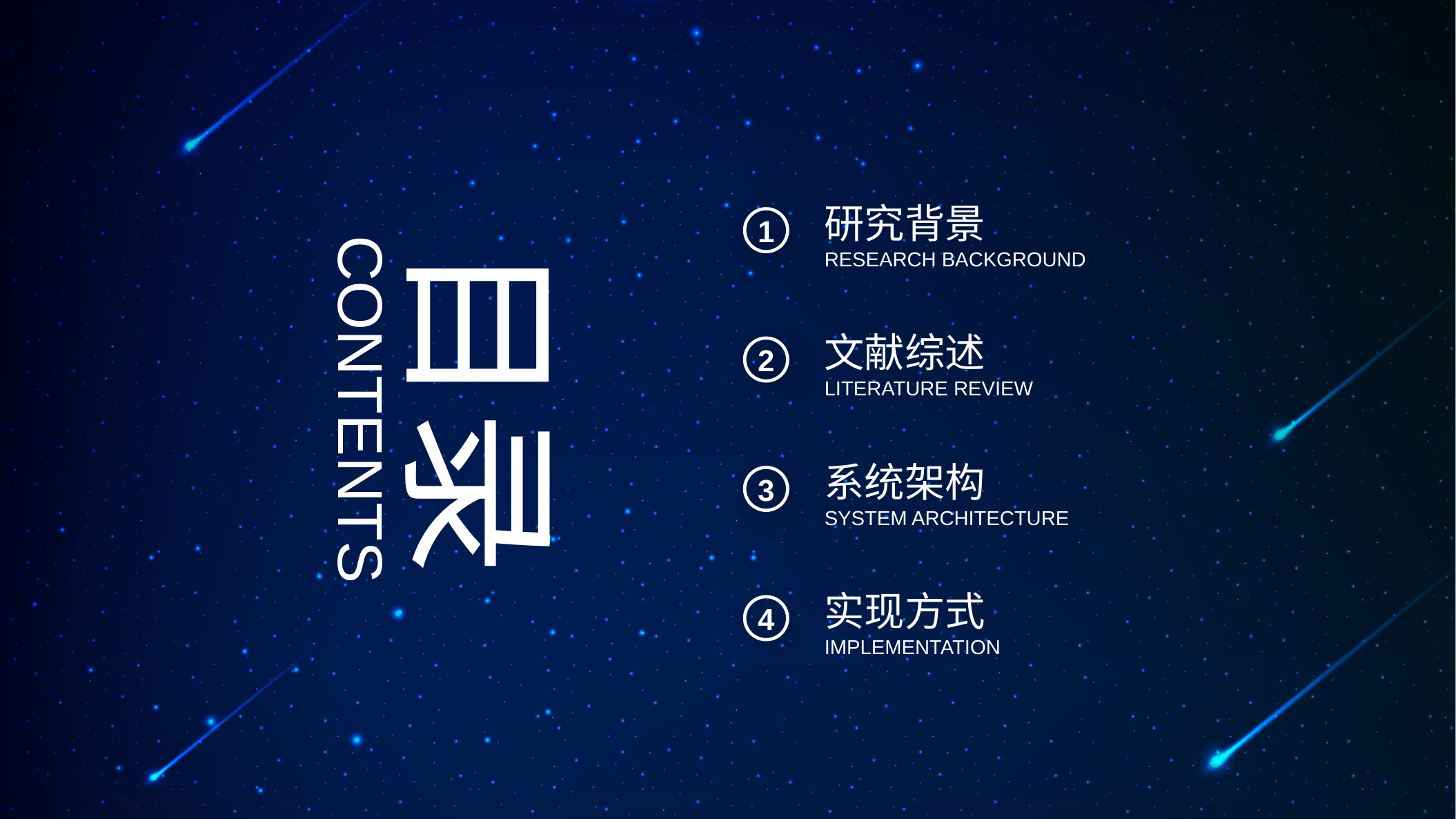

目录
研究背景
RESEARCH BACKGROUND
1
文献综述
LITERATURE REVIEW
2
CONTENTS
系统架构
SYSTEM ARCHITECTURE
3
实现方式
IMPLEMENTATION
4